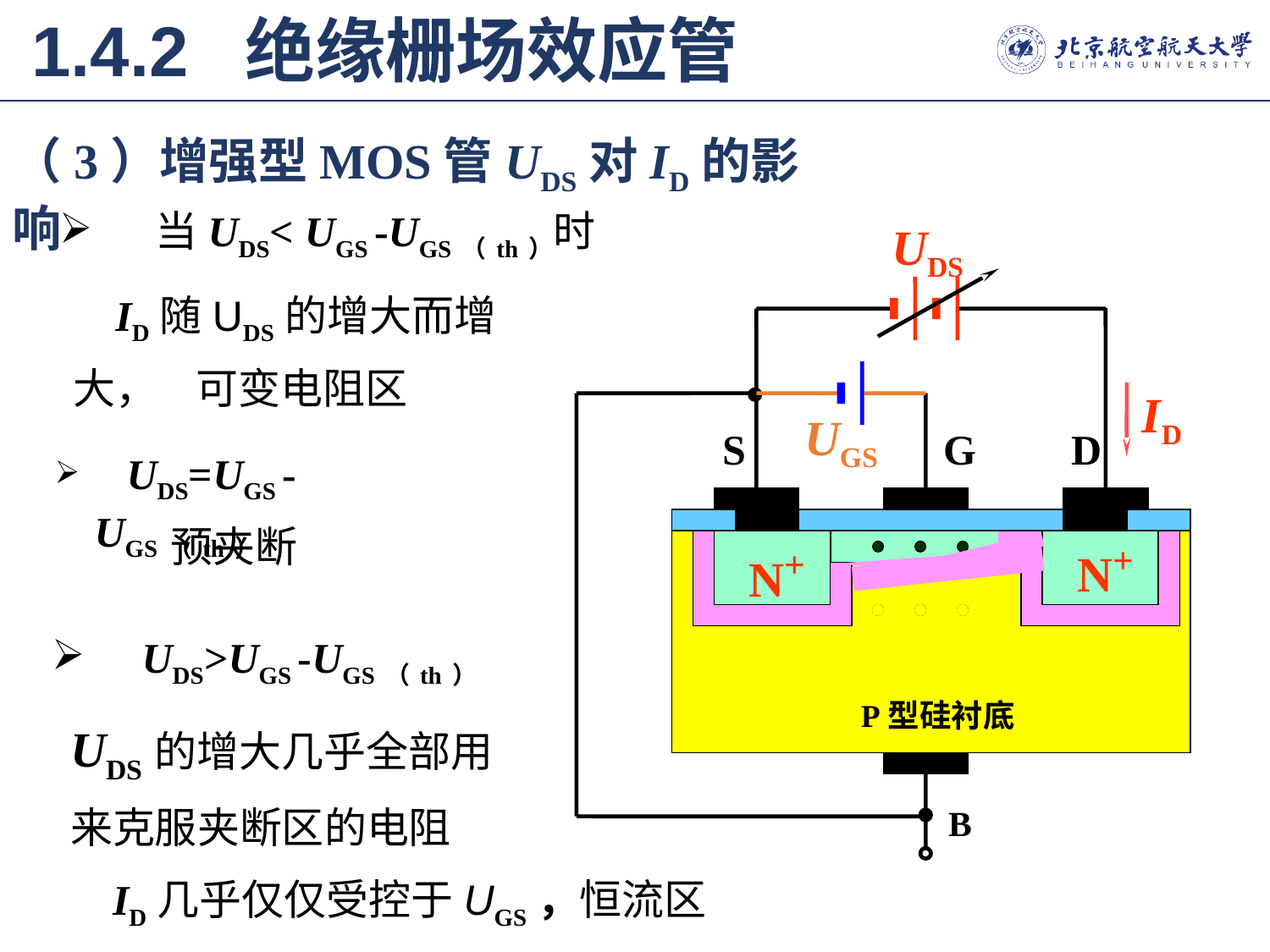

1.4.2  绝缘栅场效应管
（3）增强型MOS管UDS对ID的影响
    当UDS< UGS -UGS（th）时
UDS

    ID随UDS的增大而增大，    可变电阻区

。
ID

UGS
S
G
D
    UDS=UGS -UGS（th）

预夹断

+

N+

N+

+

N

    UDS>UGS -UGS（th）
P型硅衬底
UDS的增大几乎全部用来克服夹断区的电阻

B

    ID几乎仅仅受控于UGS，恒流区